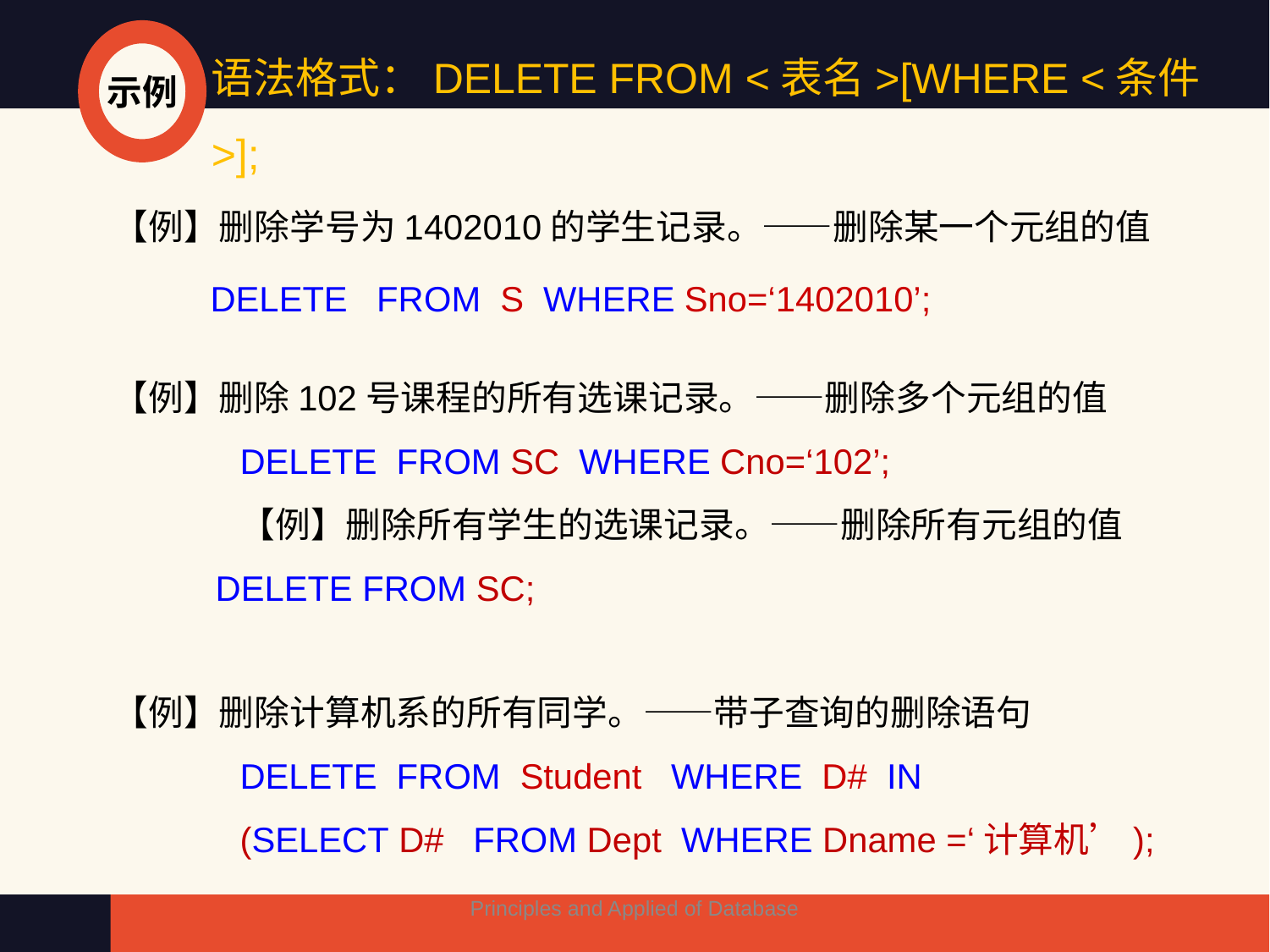

语法格式：DELETE FROM <表名>[WHERE <条件>];
示例
【例】删除学号为1402010的学生记录。——删除某一个元组的值
          DELETE   FROM  S  WHERE Sno=‘1402010’;

【例】删除102号课程的所有选课记录。——删除多个元组的值
DELETE  FROM SC  WHERE Cno=‘102’;
【例】删除所有学生的选课记录。——删除所有元组的值
    DELETE FROM SC;
【例】删除计算机系的所有同学。——带子查询的删除语句
DELETE  FROM  Student   WHERE  D#  IN
(SELECT D#   FROM Dept  WHERE Dname =‘计算机’);
Principles and Applied of Database